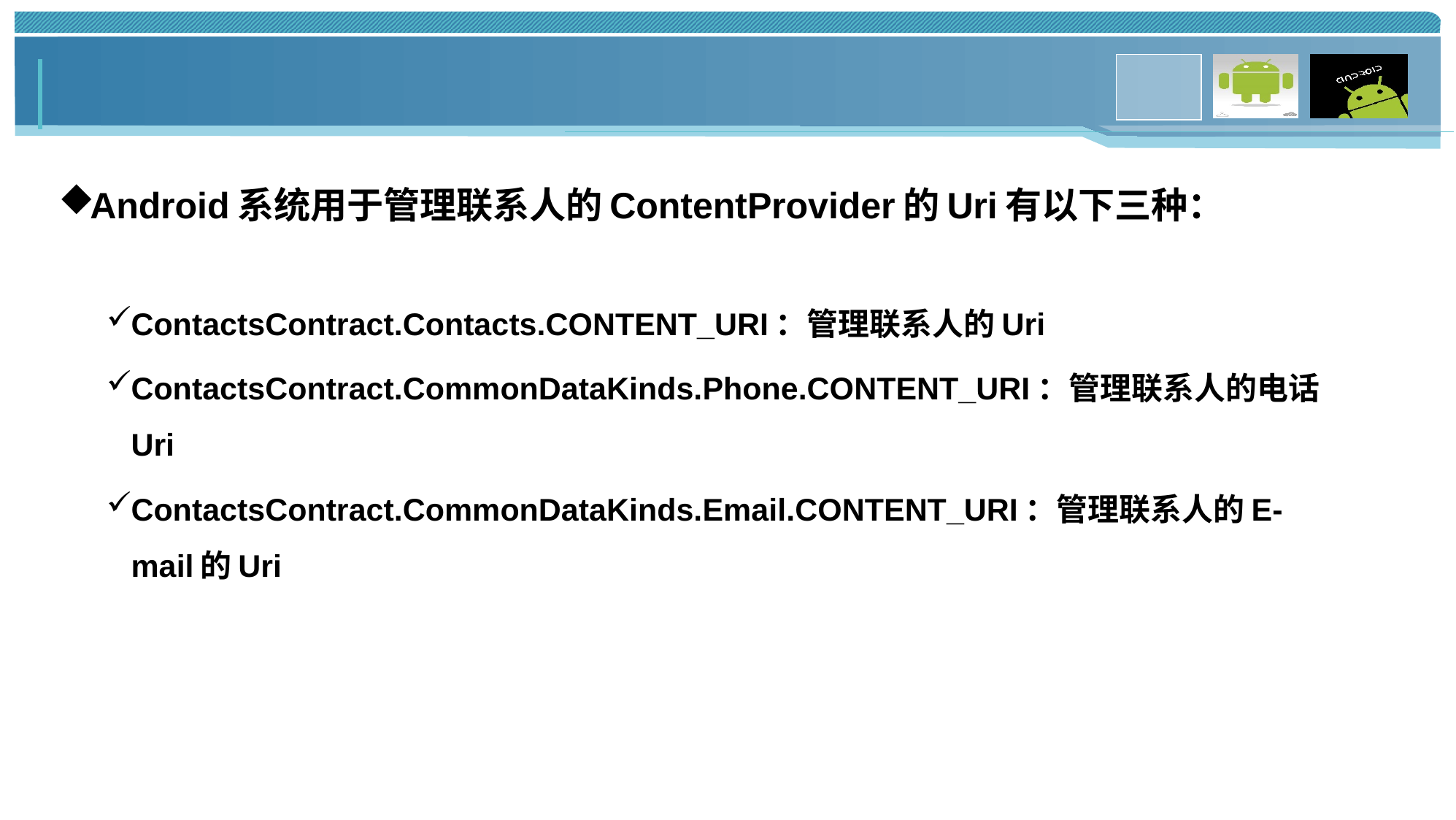

Android系统用于管理联系人的ContentProvider的Uri有以下三种：

ContactsContract.Contacts.CONTENT_URI：管理联系人的Uri
ContactsContract.CommonDataKinds.Phone.CONTENT_URI：管理联系人的电话Uri
ContactsContract.CommonDataKinds.Email.CONTENT_URI：管理联系人的E-mail的Uri